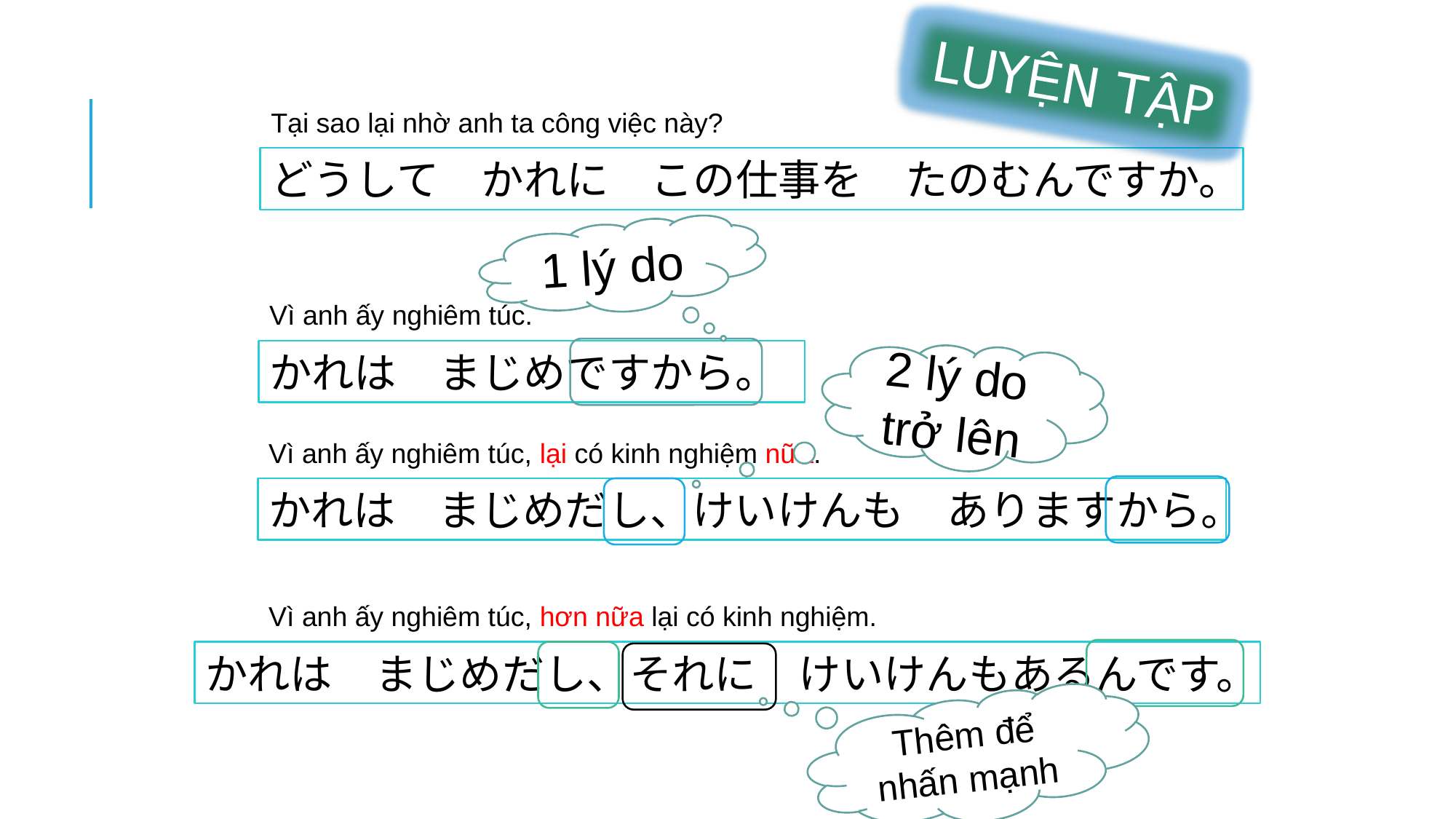

LUYỆN TẬP
Tại sao lại nhờ anh ta công việc này?
どうして　かれに　この仕事を　たのむんですか。
1 lý do
Vì anh ấy nghiêm túc.

かれは　まじめですから。
2 lý do trở lên
Vì anh ấy nghiêm túc, lại có kinh nghiệm nữa.

かれは　まじめだし、けいけんも　ありますから。

Vì anh ấy nghiêm túc, hơn nữa lại có kinh nghiệm.

かれは　まじめだし、それに　けいけんもあるんです。

Thêm để nhấn mạnh